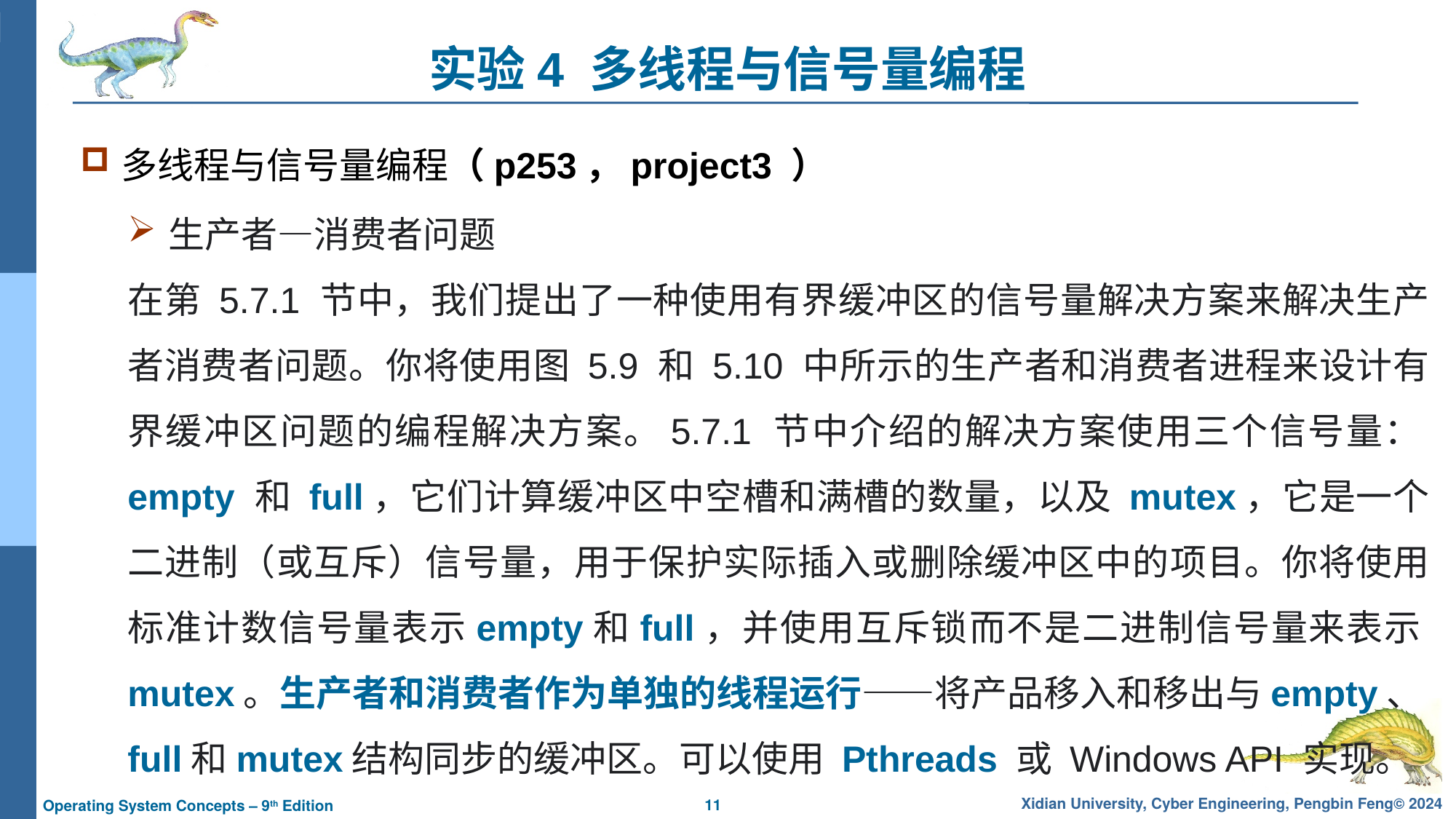

# 实验4 多线程与信号量编程
多线程与信号量编程（p253，project3 ）
生产者—消费者问题
在第 5.7.1 节中，我们提出了一种使用有界缓冲区的信号量解决方案来解决生产者消费者问题。你将使用图 5.9 和 5.10 中所示的生产者和消费者进程来设计有界缓冲区问题的编程解决方案。5.7.1 节中介绍的解决方案使用三个信号量：empty 和 full，它们计算缓冲区中空槽和满槽的数量，以及 mutex，它是一个二进制（或互斥）信号量，用于保护实际插入或删除缓冲区中的项目。你将使用标准计数信号量表示empty和full，并使用互斥锁而不是二进制信号量来表示mutex。生产者和消费者作为单独的线程运行——将产品移入和移出与empty、full和mutex结构同步的缓冲区。可以使用 Pthreads 或 Windows API 实现。